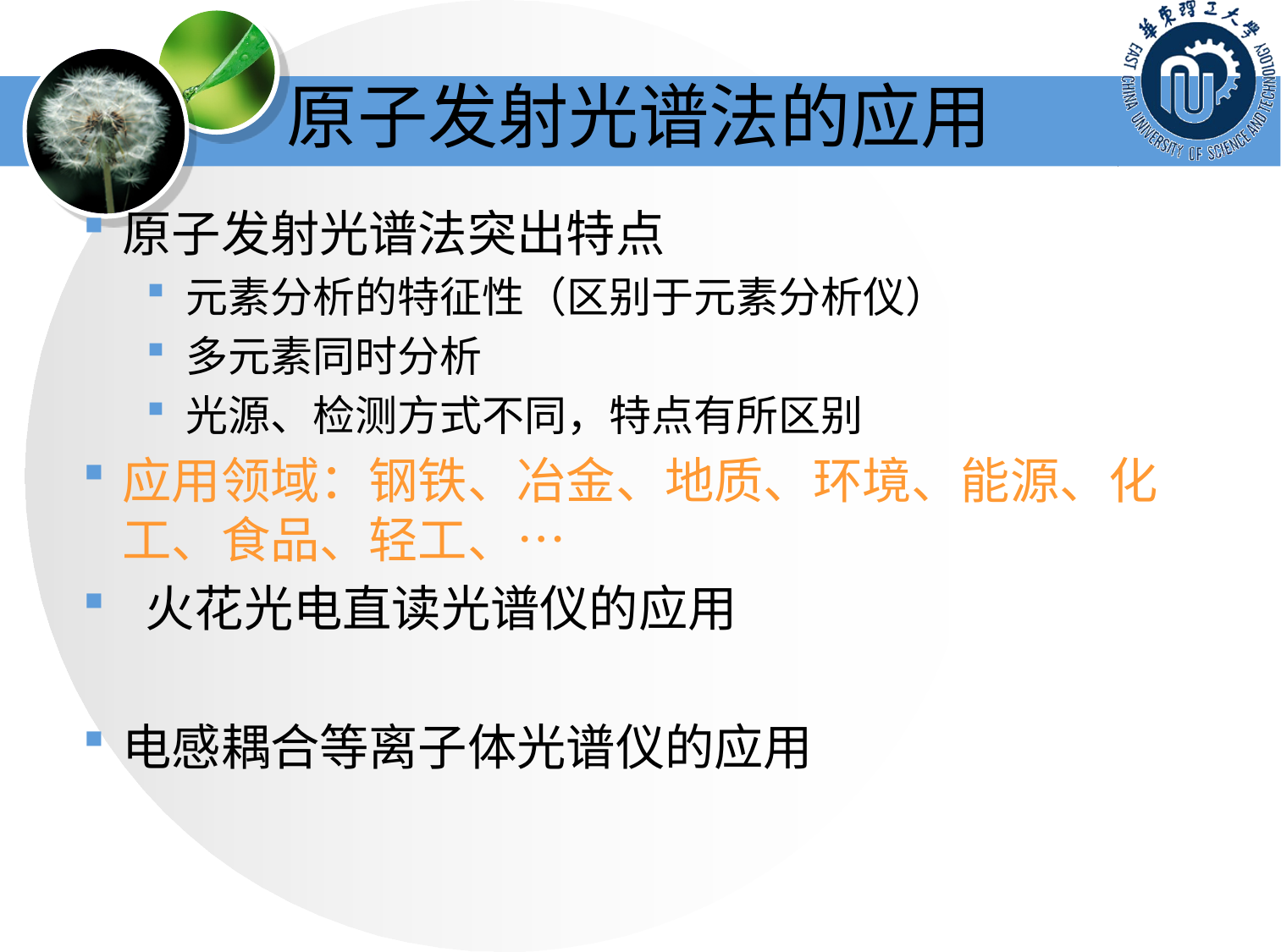

原子发射光谱法的应用
原子发射光谱法突出特点
元素分析的特征性（区别于元素分析仪）
多元素同时分析
光源、检测方式不同，特点有所区别
应用领域：钢铁、冶金、地质、环境、能源、化工、食品、轻工、…
 火花光电直读光谱仪的应用

电感耦合等离子体光谱仪的应用